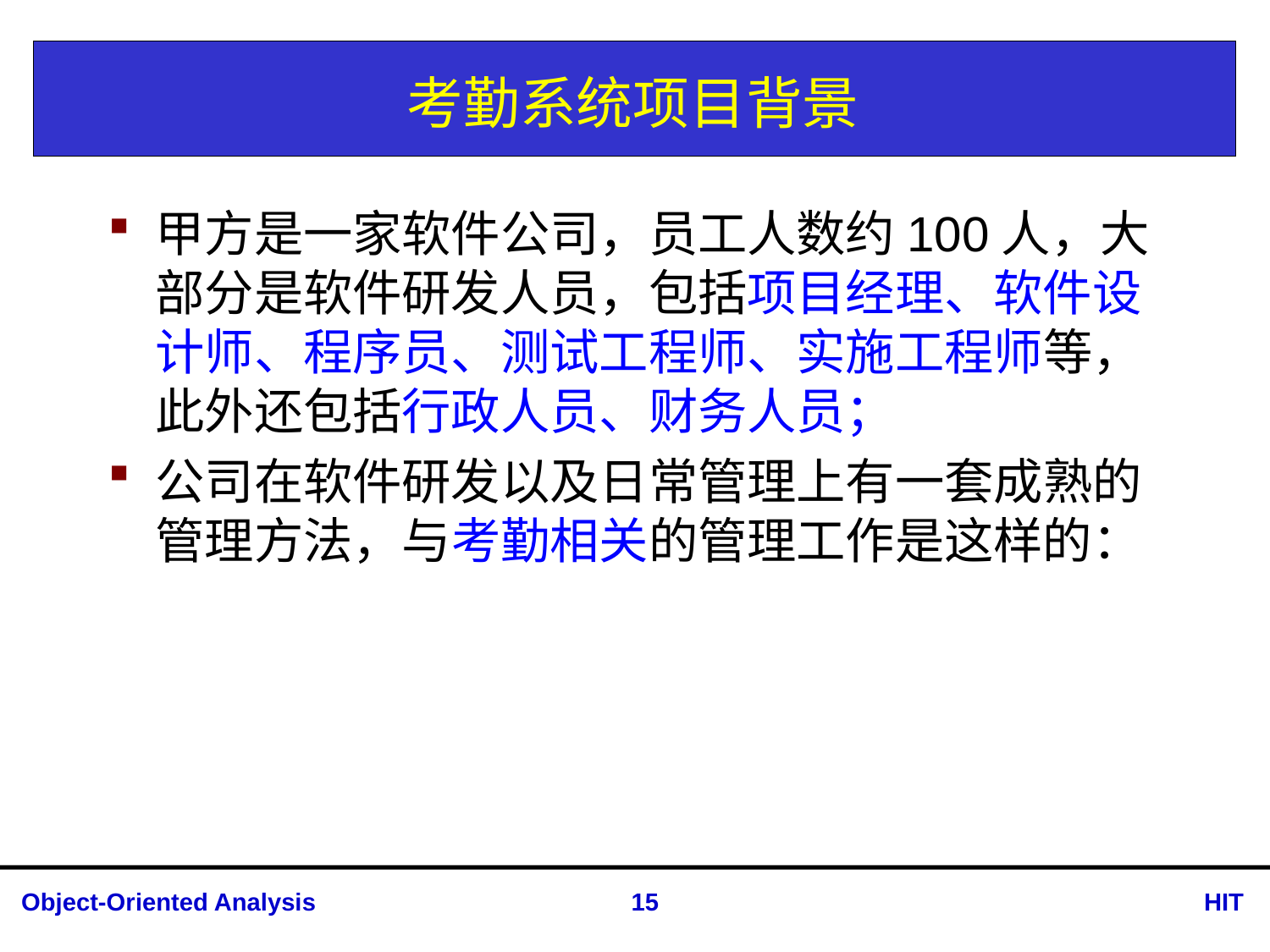

# 考勤系统项目背景
甲方是一家软件公司，员工人数约100人，大部分是软件研发人员，包括项目经理、软件设计师、程序员、测试工程师、实施工程师等，此外还包括行政人员、财务人员；
公司在软件研发以及日常管理上有一套成熟的管理方法，与考勤相关的管理工作是这样的：